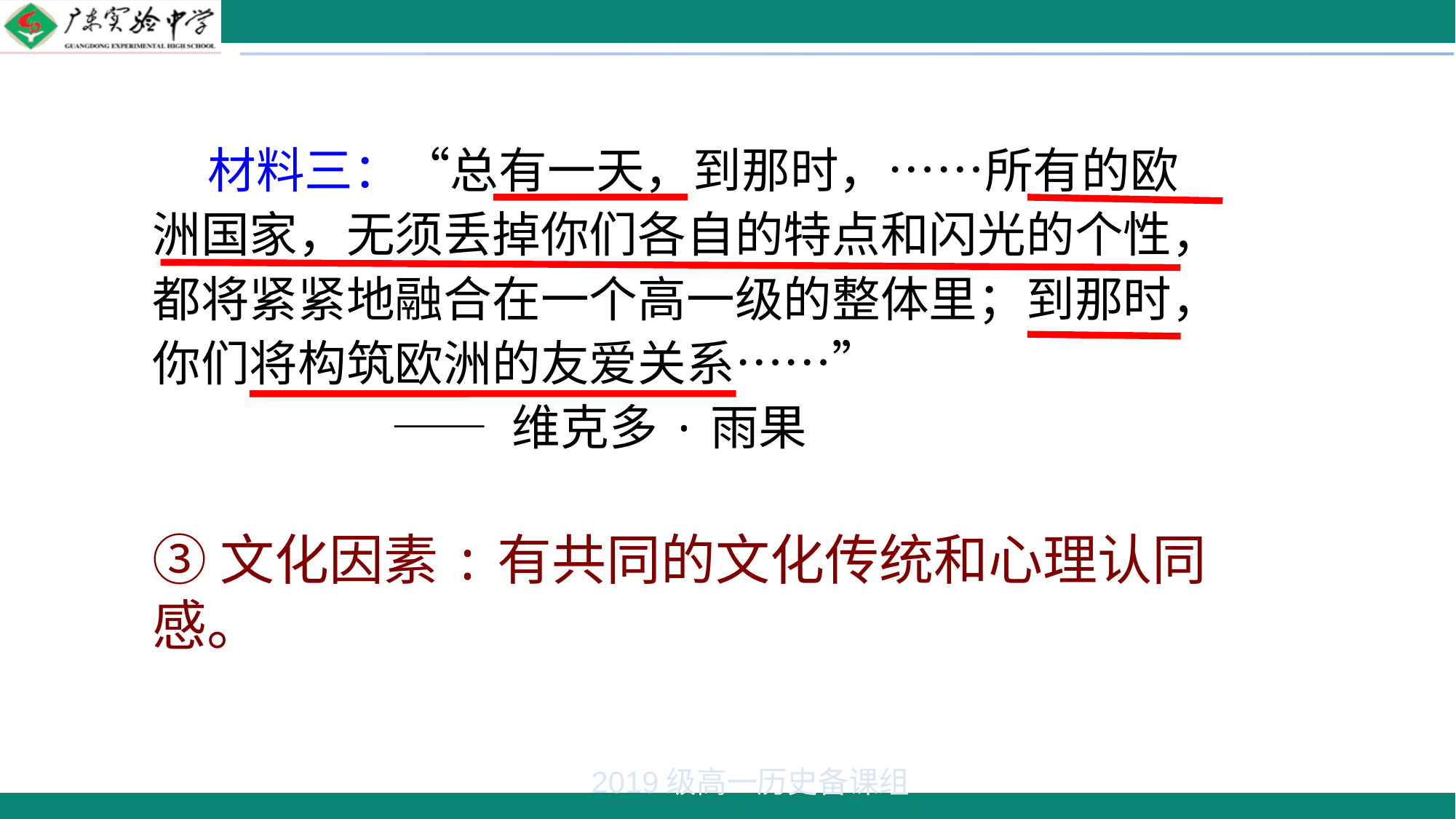

材料三：“总有一天，到那时，……所有的欧洲国家，无须丢掉你们各自的特点和闪光的个性，都将紧紧地融合在一个高一级的整体里；到那时，你们将构筑欧洲的友爱关系……”
                      —— 维克多·雨果

③文化因素:有共同的文化传统和心理认同感。